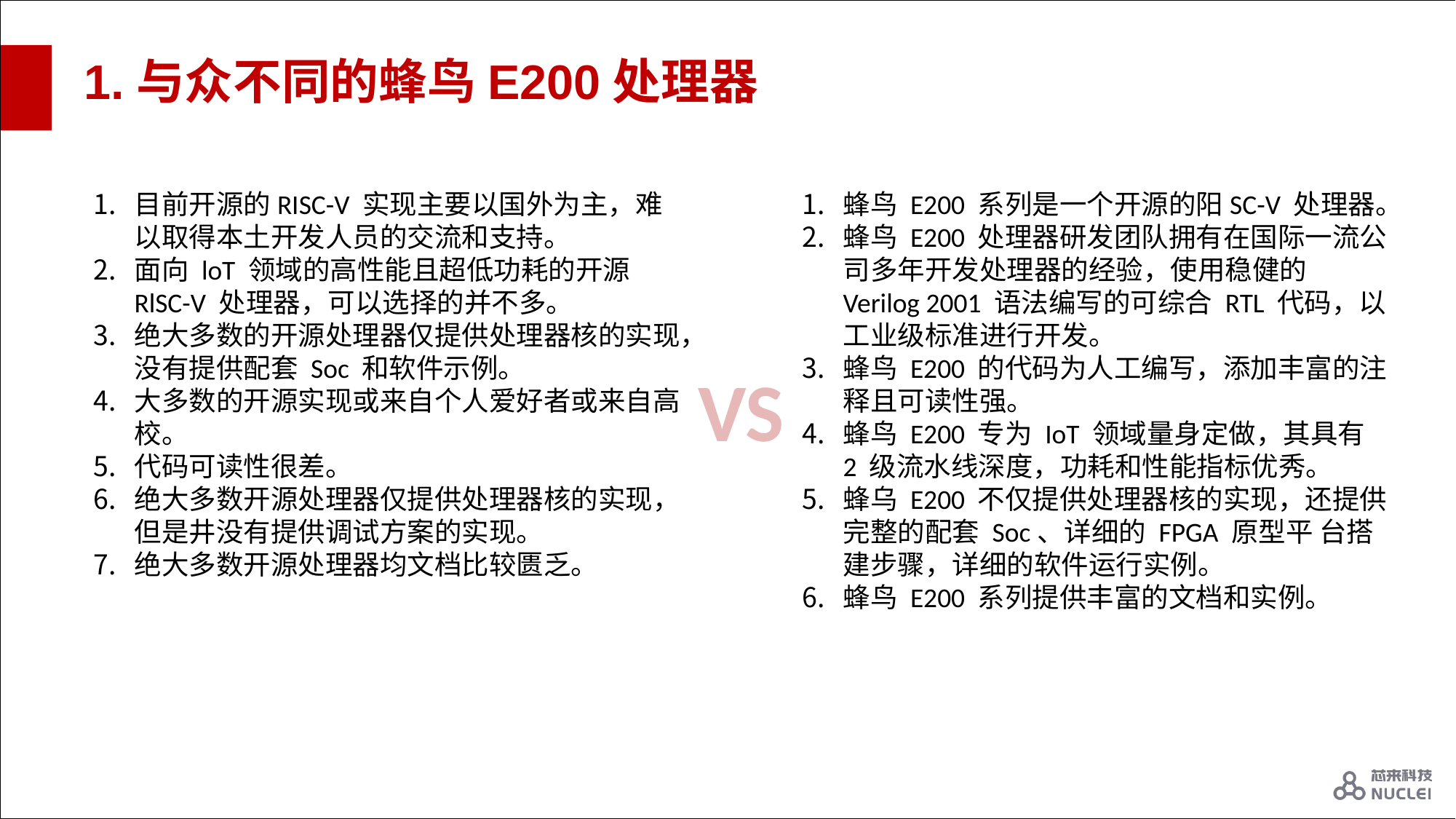

# 1.与众不同的蜂鸟E200处理器
目前开源的RISC-V 实现主要以国外为主，难以取得本土开发人员的交流和支持。
面向 loT 领域的高性能且超低功耗的开源 RlSC-V 处理器，可以选择的并不多。
绝大多数的开源处理器仅提供处理器核的实现，没有提供配套 Soc 和软件示例。
大多数的开源实现或来自个人爱好者或来自高校。
代码可读性很差。
绝大多数开源处理器仅提供处理器核的实现，但是井没有提供调试方案的实现。
绝大多数开源处理器均文档比较匮乏。
蜂鸟 E200 系列是一个开源的阳SC-V 处理器。
蜂鸟 E200 处理器研发团队拥有在国际一流公司多年开发处理器的经验，使用稳健的Verilog 2001 语法编写的可综合 RTL 代码，以工业级标准进行开发。
蜂鸟 E200 的代码为人工编写，添加丰富的注释且可读性强。
蜂鸟 E200 专为 IoT 领域量身定做，其具有 2 级流水线深度，功耗和性能指标优秀。
蜂乌 E200 不仅提供处理器核的实现，还提供完整的配套 Soc、详细的 FPGA 原型平 台搭建步骤，详细的软件运行实例。
蜂鸟 E200 系列提供丰富的文档和实例。
VS